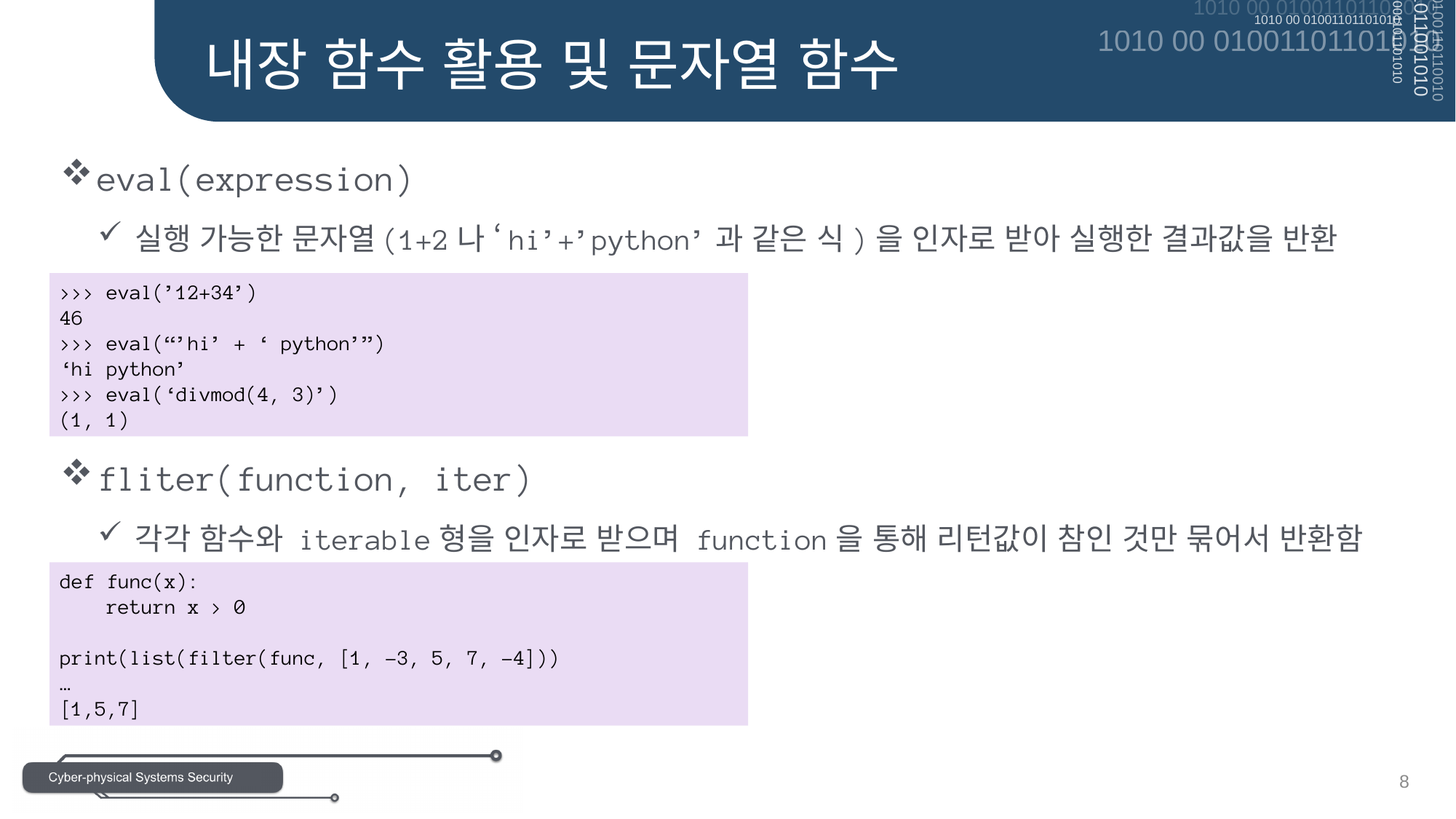

내장 함수 활용 및 문자열 함수
eval(expression)
실행 가능한 문자열(1+2나 ‘hi’+’python’과 같은 식)을 인자로 받아 실행한 결과값을 반환

fliter(function, iter)
각각 함수와 iterable형을 인자로 받으며 function을 통해 리턴값이 참인 것만 묶어서 반환함
>>> eval(’12+34’)
46
>>> eval(“’hi’ + ‘ python’”)
‘hi python’
>>> eval(‘divmod(4, 3)’)
(1, 1)
def func(x):
    return x > 0

print(list(filter(func, [1, -3, 5, 7, -4]))
…
[1,5,7]
8